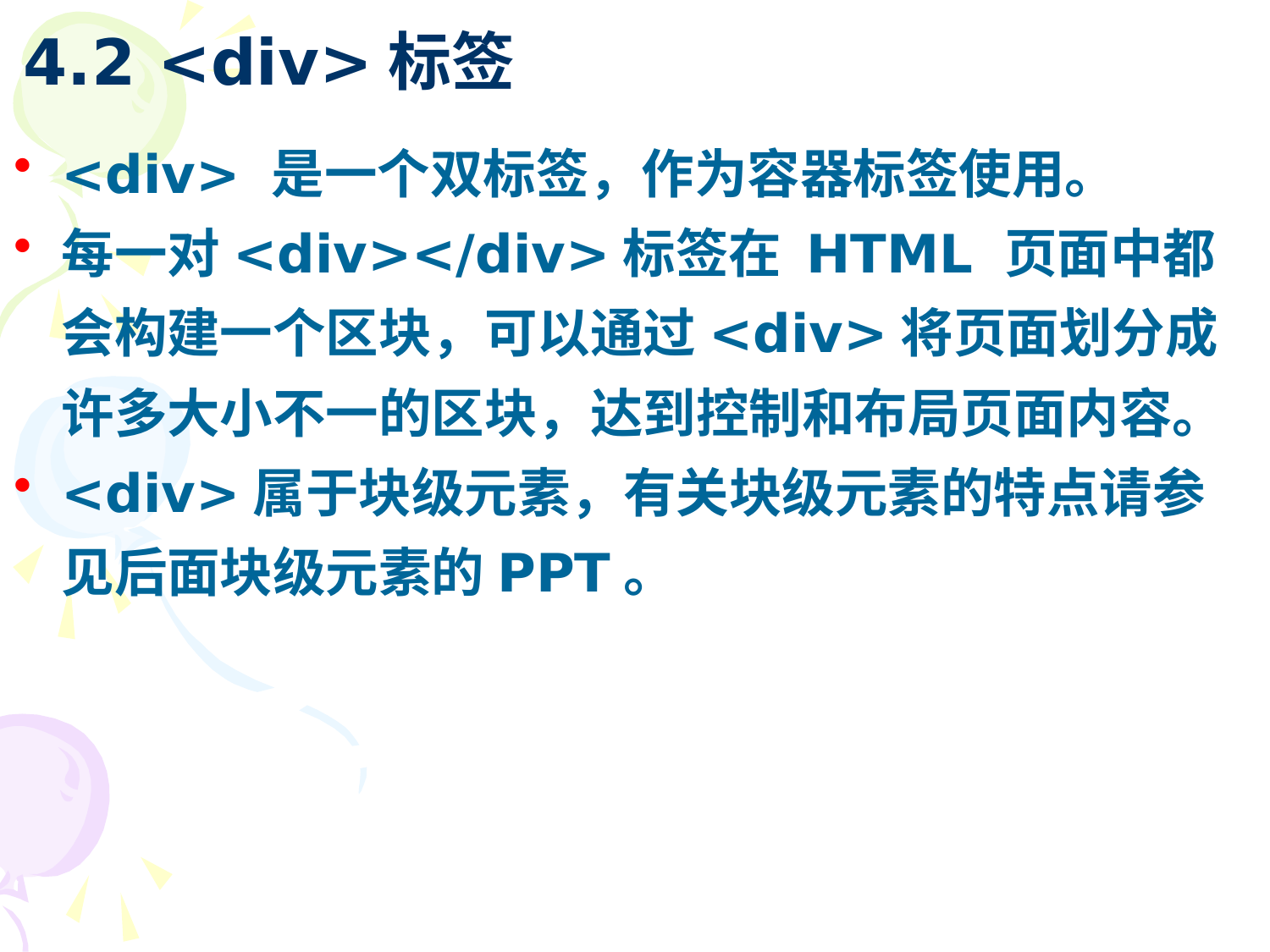

# 4.2 <div>标签
<div> 是一个双标签，作为容器标签使用。
每一对<div></div>标签在 HTML 页面中都会构建一个区块，可以通过<div>将页面划分成许多大小不一的区块，达到控制和布局页面内容。
<div>属于块级元素，有关块级元素的特点请参见后面块级元素的PPT。